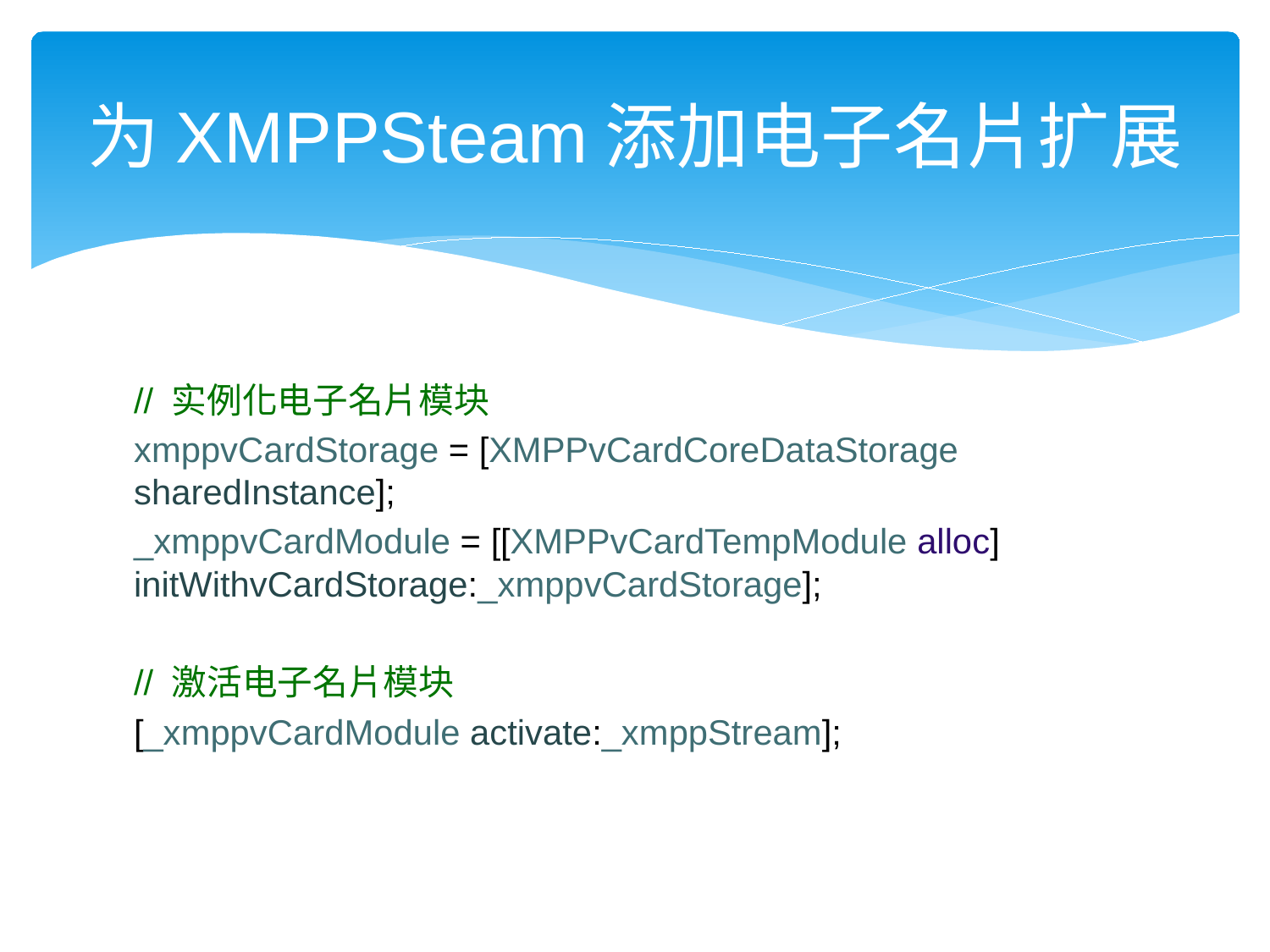

# 为XMPPSteam添加电子名片扩展
// 实例化电子名片模块
xmppvCardStorage = [XMPPvCardCoreDataStorage sharedInstance];
_xmppvCardModule = [[XMPPvCardTempModule alloc] initWithvCardStorage:_xmppvCardStorage];

// 激活电子名片模块
[_xmppvCardModule activate:_xmppStream];